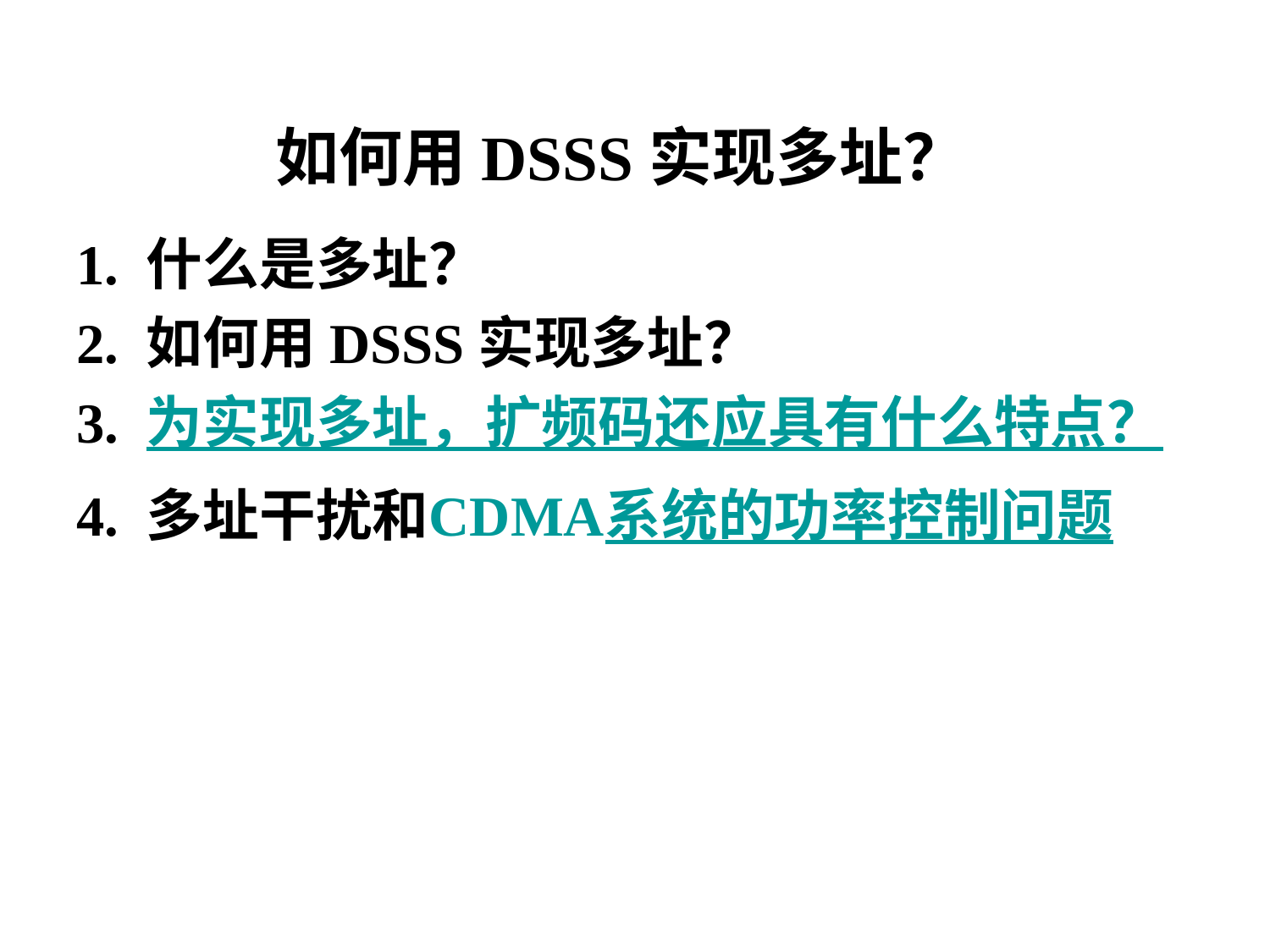

# 如何用DSSS实现多址？
1. 什么是多址？
2. 如何用DSSS实现多址？
3. 为实现多址，扩频码还应具有什么特点？
4. 多址干扰和CDMA系统的功率控制问题